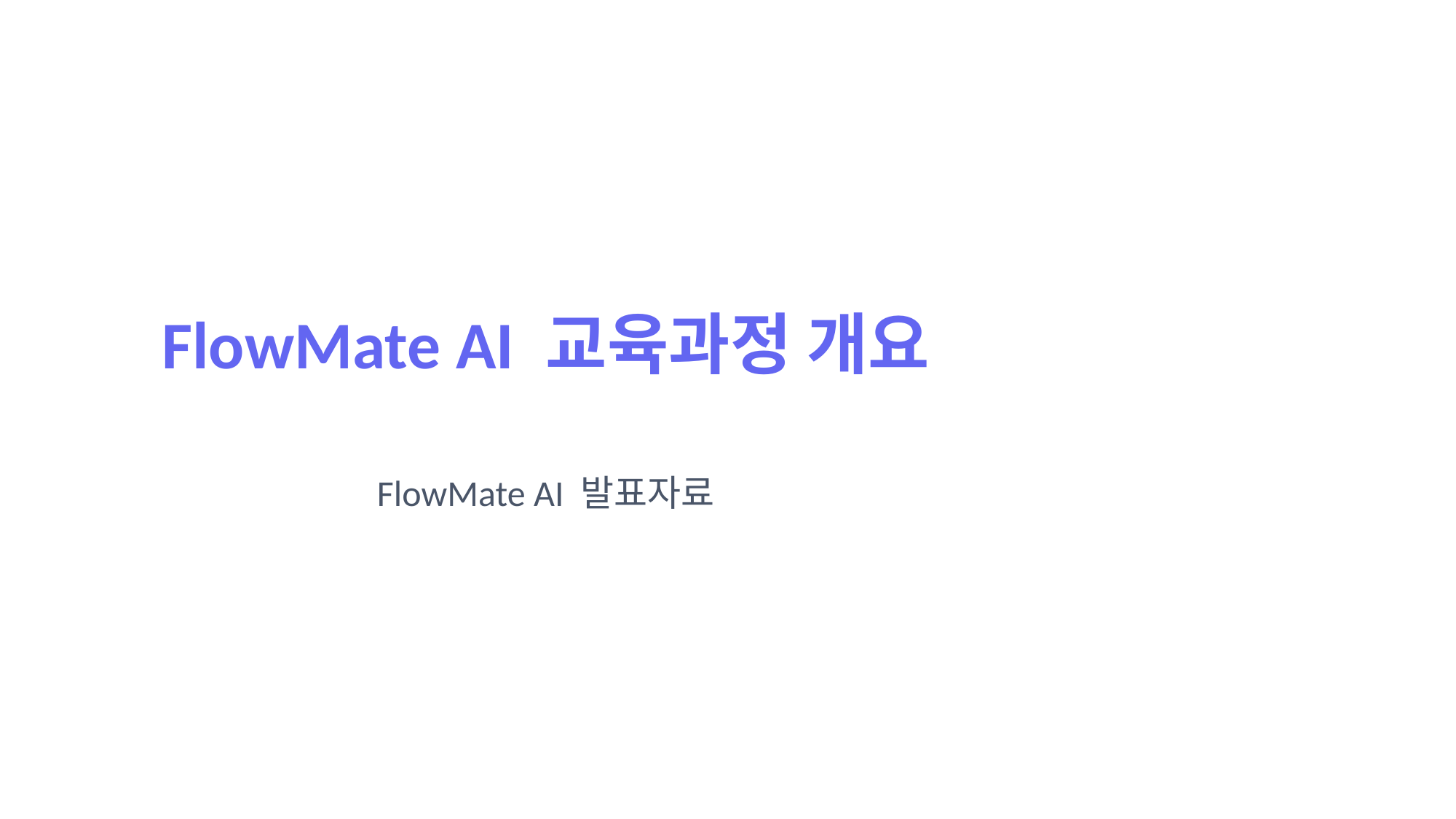

# FlowMate AI 교육과정 개요
FlowMate AI 발표자료